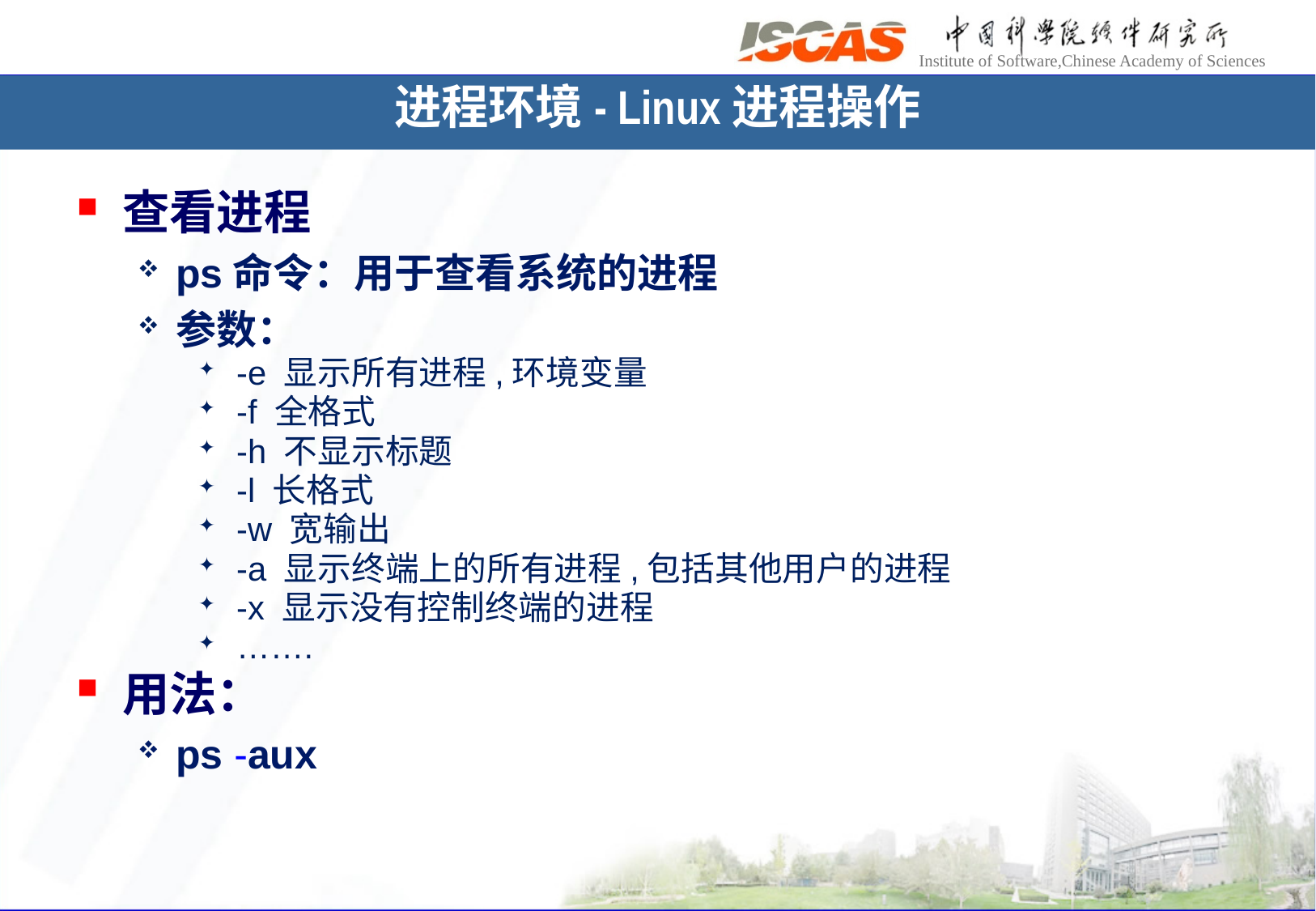

进程环境- Linux进程操作
查看进程
ps命令：用于查看系统的进程
参数：
-e 显示所有进程,环境变量
-f 全格式
-h 不显示标题
-l 长格式
-w 宽输出
-a 显示终端上的所有进程,包括其他用户的进程
-x 显示没有控制终端的进程
…….
用法：
ps -aux